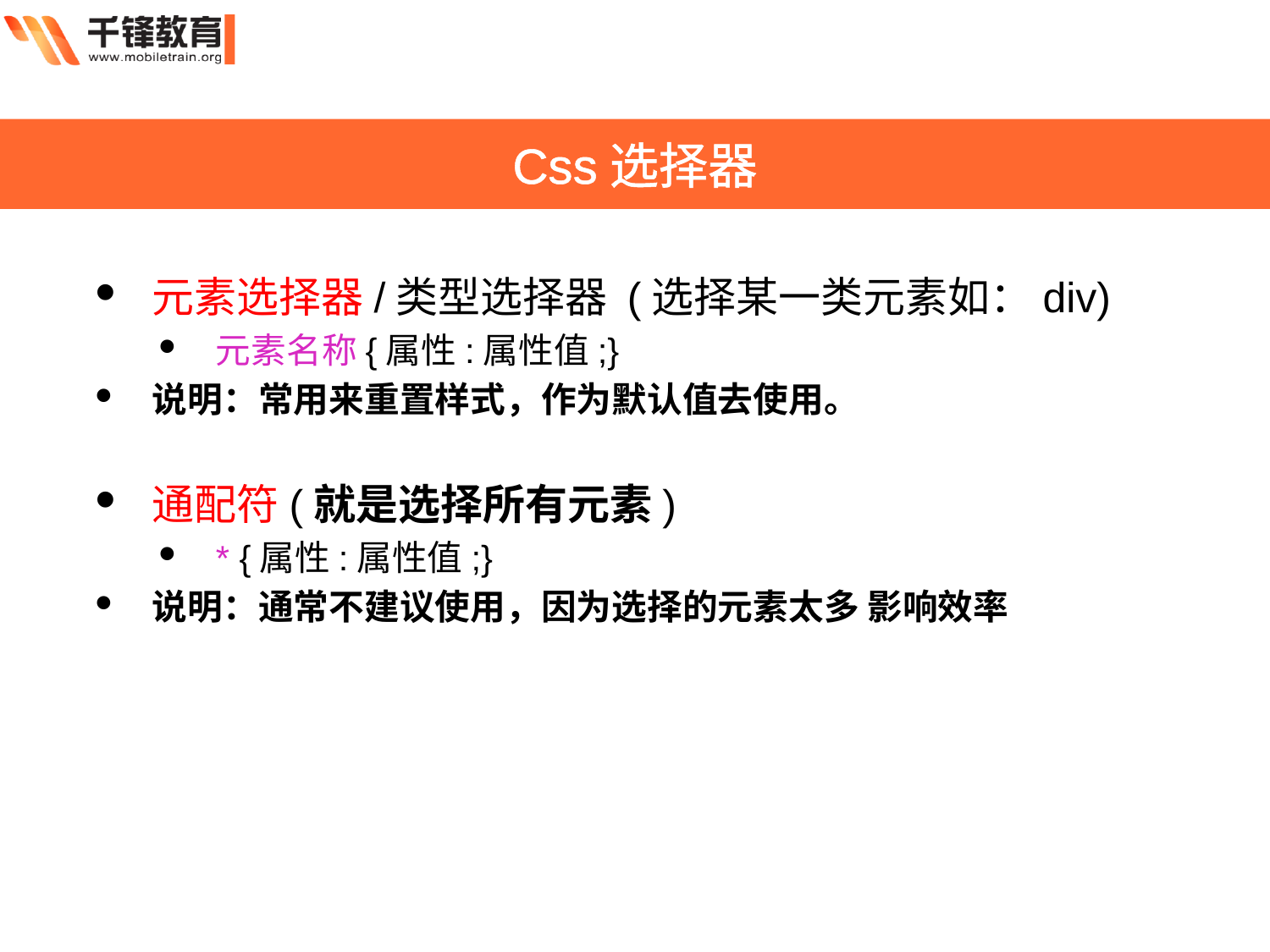

Css选择器
元素选择器/类型选择器 (选择某一类元素如：div)
元素名称{属性:属性值;}
说明：常用来重置样式，作为默认值去使用。

通配符(就是选择所有元素)
* {属性:属性值;}
说明：通常不建议使用，因为选择的元素太多 影响效率